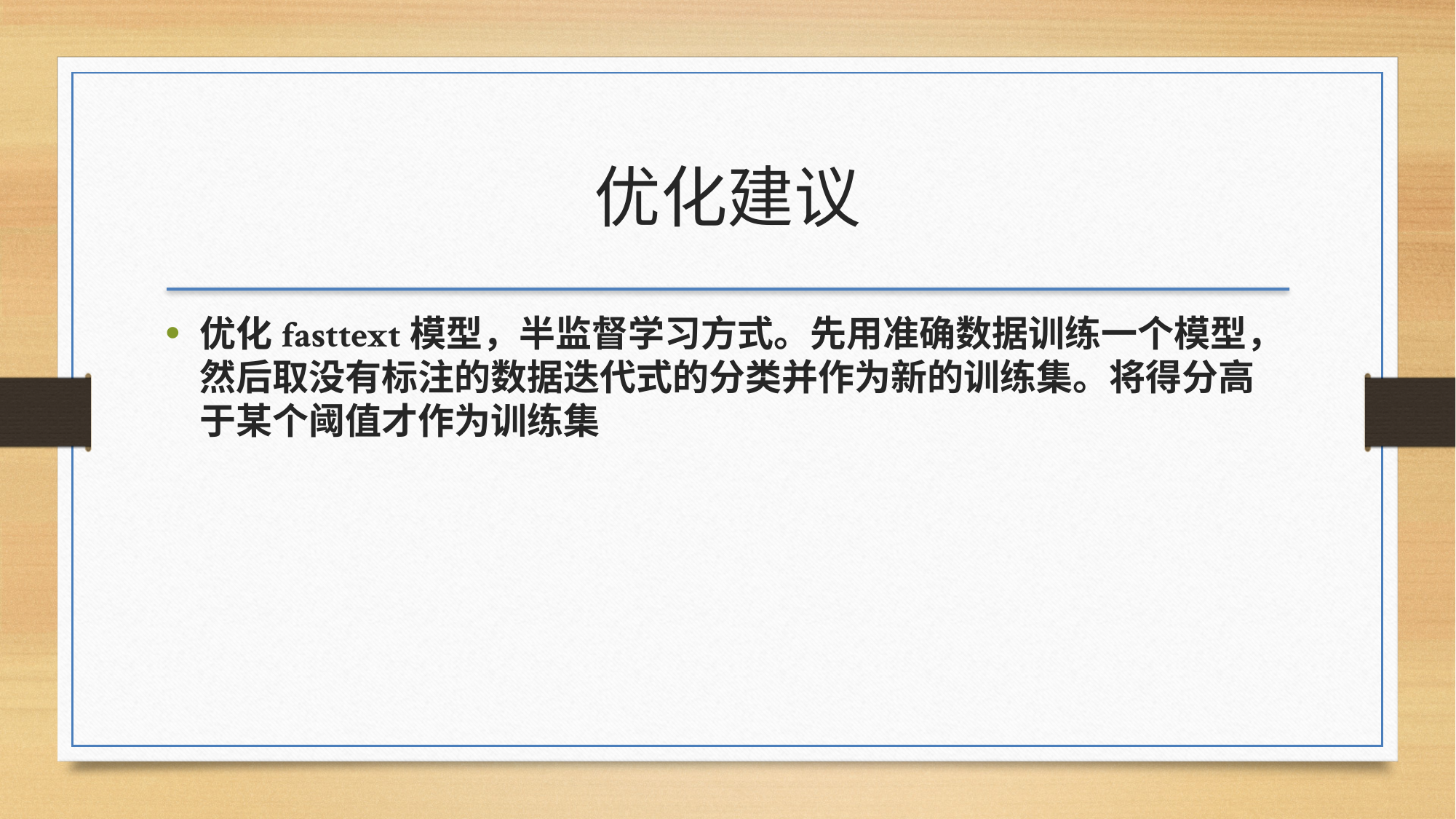

优化建议
优化fasttext模型，半监督学习方式。先用准确数据训练一个模型，然后取没有标注的数据迭代式的分类并作为新的训练集。将得分高于某个阈值才作为训练集